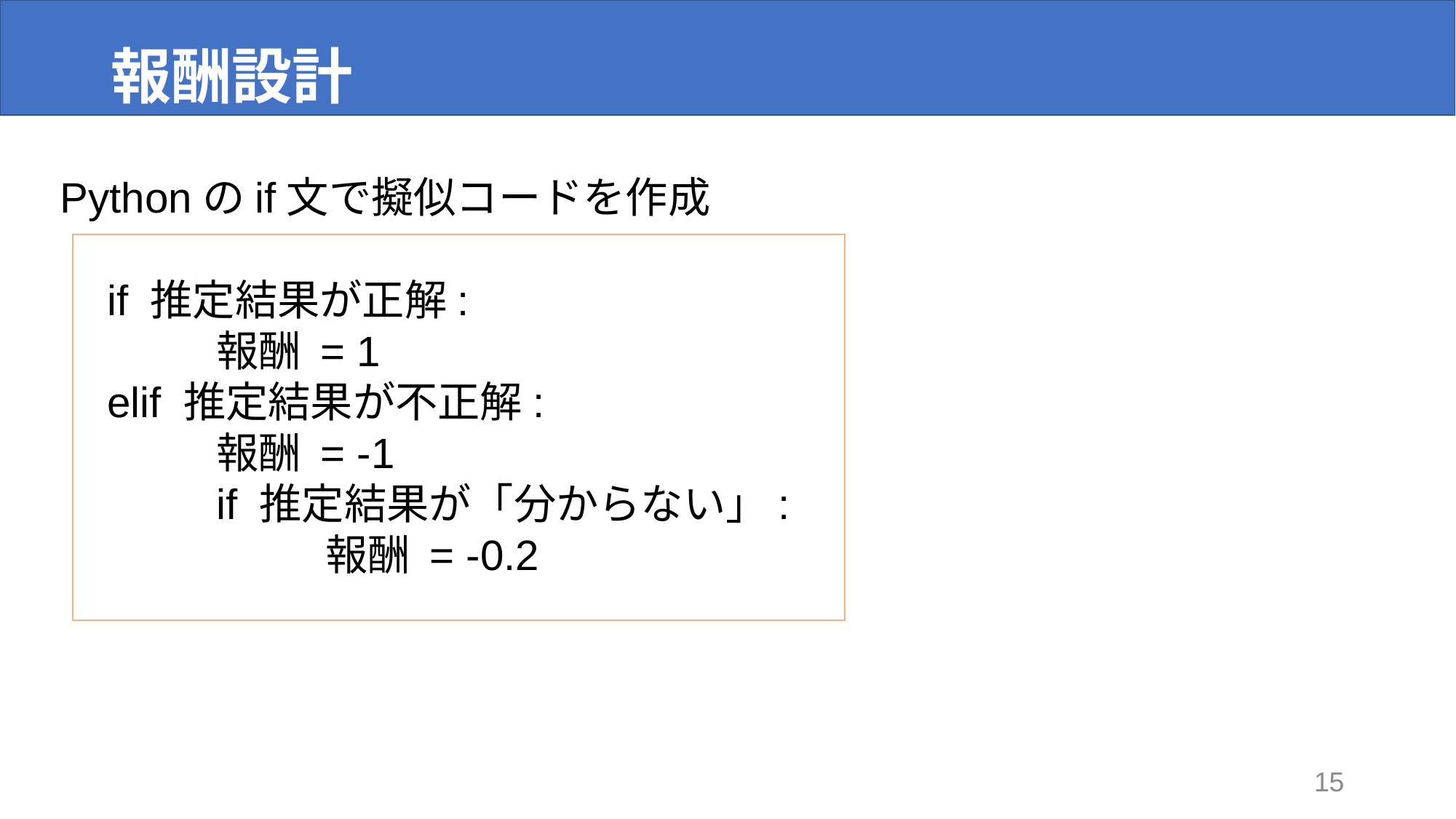

# 報酬設計
Pythonのif文で擬似コードを作成

if 推定結果が正解:
	報酬 = 1
elif 推定結果が不正解:
	報酬 = -1
	if 推定結果が「分からない」:
		報酬 = -0.2

15